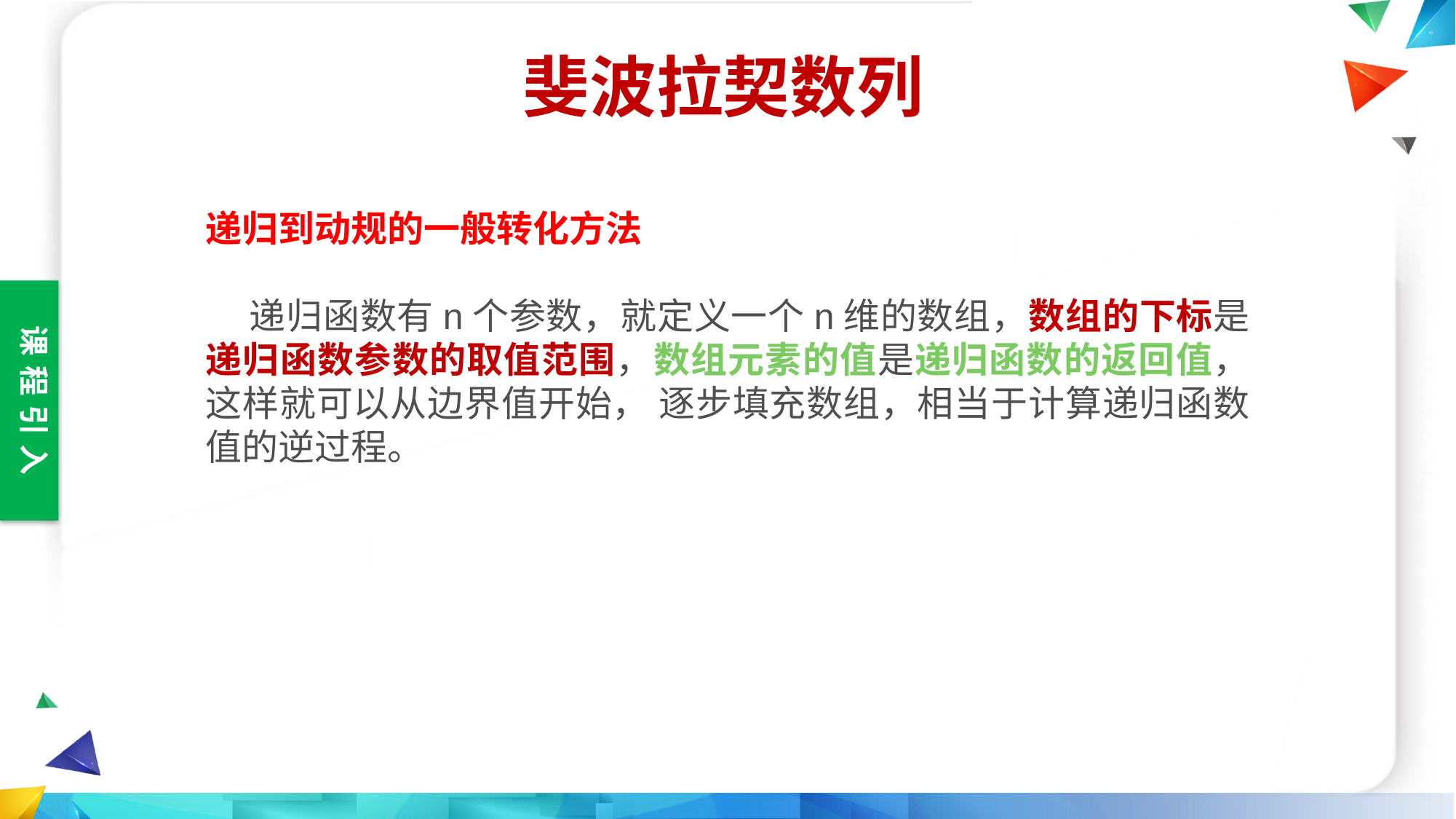

斐波拉契数列
递归到动规的一般转化方法

    递归函数有n个参数，就定义一个n维的数组，数组的下标是递归函数参数的取值范围，数组元素的值是递归函数的返回值，这样就可以从边界值开始， 逐步填充数组，相当于计算递归函数值的逆过程。